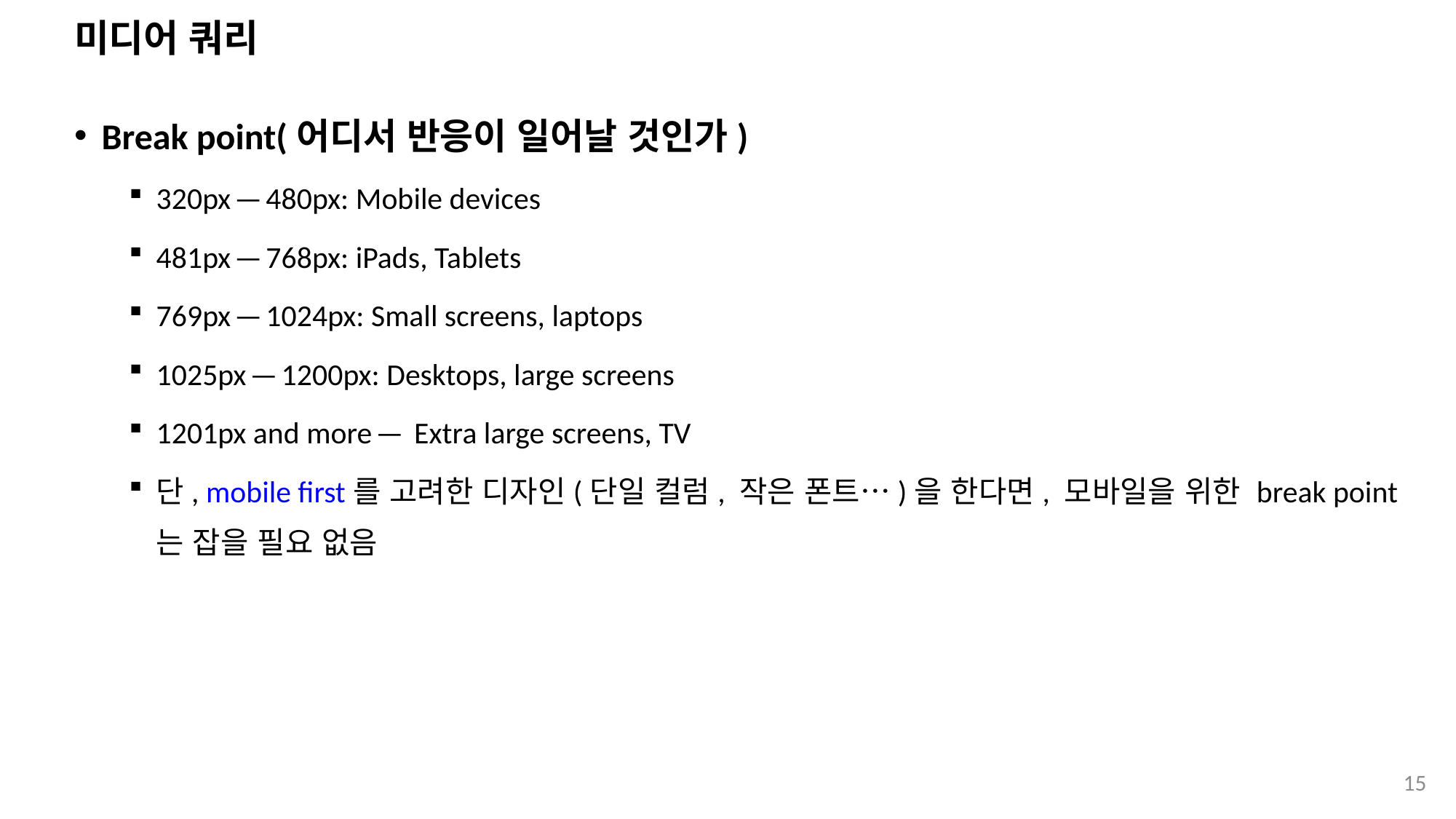

# 미디어 쿼리
Break point(어디서 반응이 일어날 것인가)
320px — 480px: Mobile devices
481px — 768px: iPads, Tablets
769px — 1024px: Small screens, laptops
1025px — 1200px: Desktops, large screens
1201px and more —  Extra large screens, TV
단, mobile first를 고려한 디자인(단일 컬럼, 작은 폰트…)을 한다면, 모바일을 위한 break point는 잡을 필요 없음

15